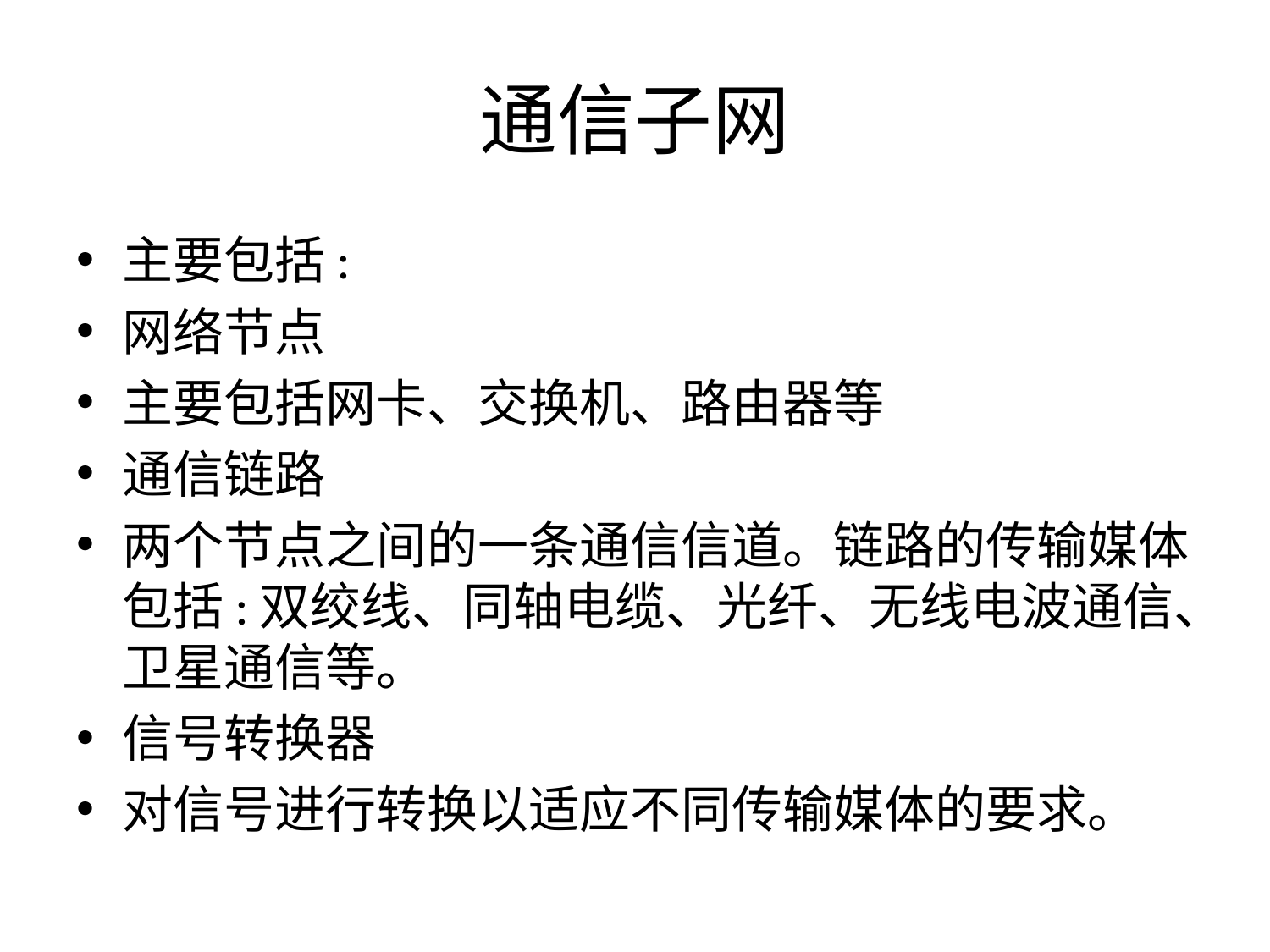

# 通信子网
主要包括:
网络节点
主要包括网卡、交换机、路由器等
通信链路
两个节点之间的一条通信信道。链路的传输媒体包括:双绞线、同轴电缆、光纤、无线电波通信、卫星通信等。
信号转换器
对信号进行转换以适应不同传输媒体的要求。